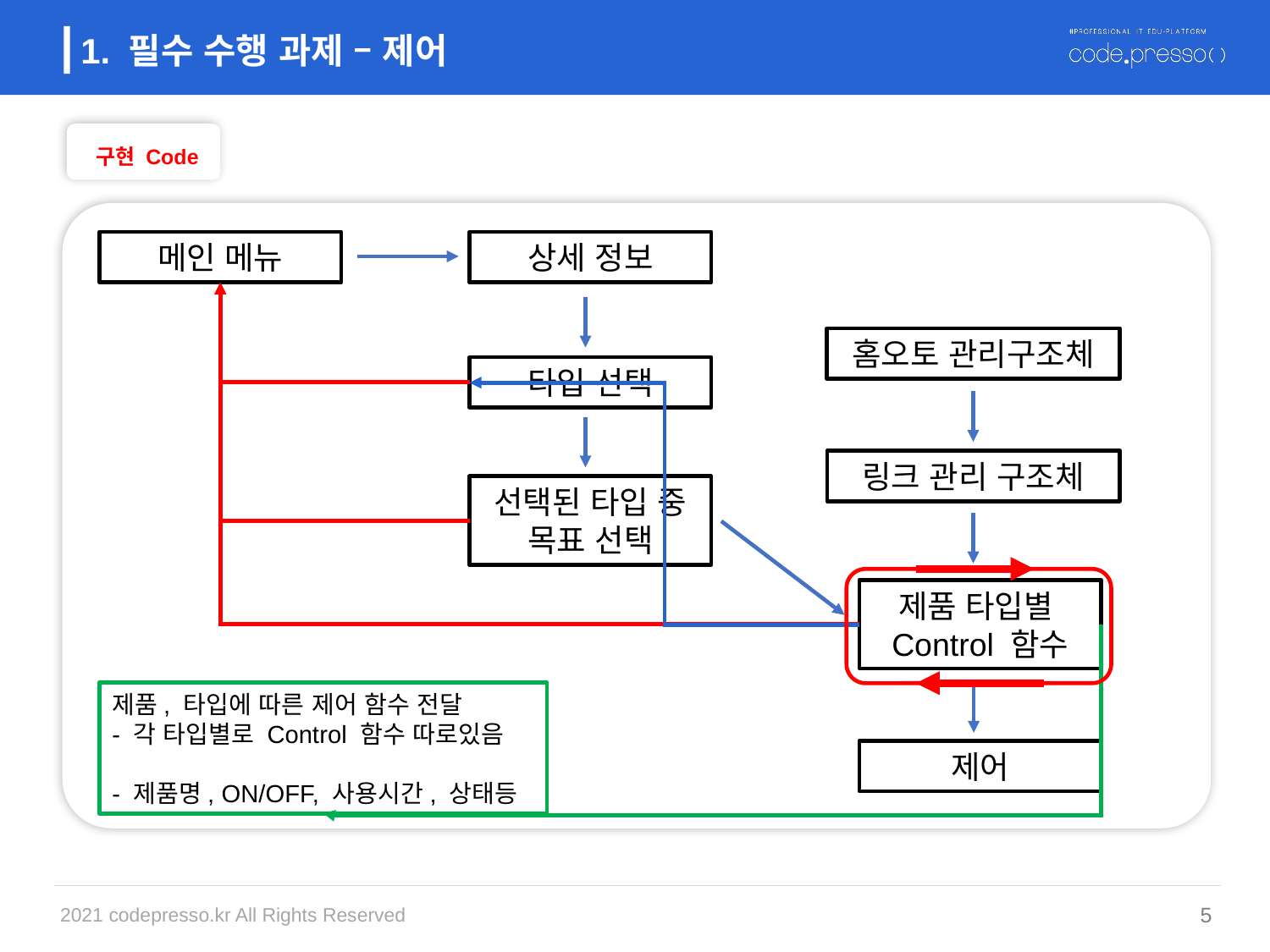

1. 필수 수행 과제 – 제어
구현 Code

메인 메뉴
상세 정보
홈오토 관리구조체
타입 선택
링크 관리 구조체
선택된 타입 중
목표 선택

제품 타입별
Control 함수
제품, 타입에 따른 제어 함수 전달
- 각 타입별로 Control 함수 따로있음

- 제품명, ON/OFF, 사용시간, 상태등
제어